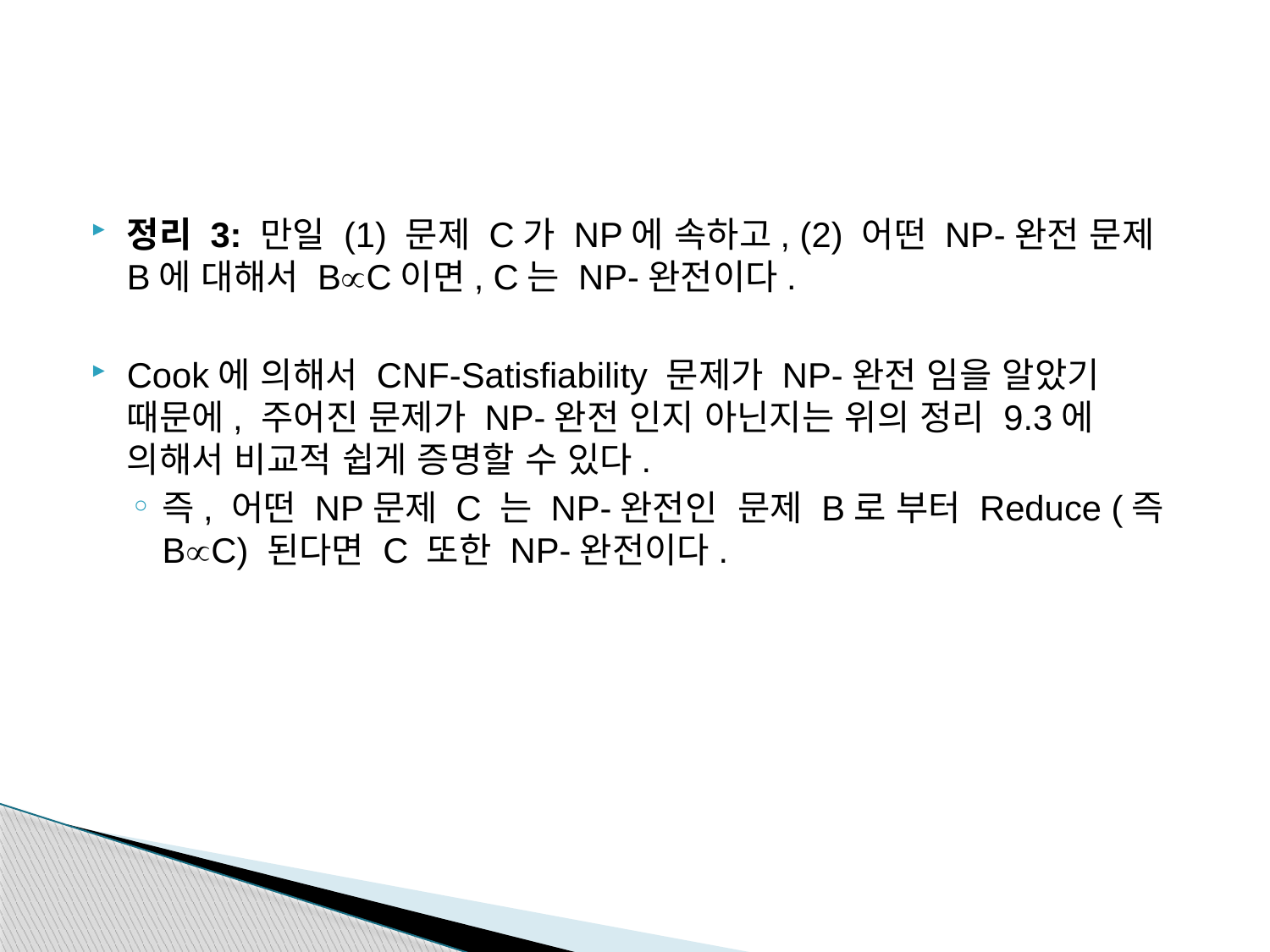

#
정리 3: 만일 (1) 문제 C가 NP에 속하고, (2) 어떤 NP-완전 문제 B에 대해서 B∝C이면, C는 NP-완전이다.

Cook에 의해서 CNF-Satisfiability 문제가 NP-완전 임을 알았기 때문에, 주어진 문제가 NP-완전 인지 아닌지는 위의 정리 9.3에 의해서 비교적 쉽게 증명할 수 있다.
즉, 어떤 NP문제 C 는 NP-완전인  문제 B로 부터 Reduce (즉 B∝C) 된다면 C 또한 NP-완전이다.